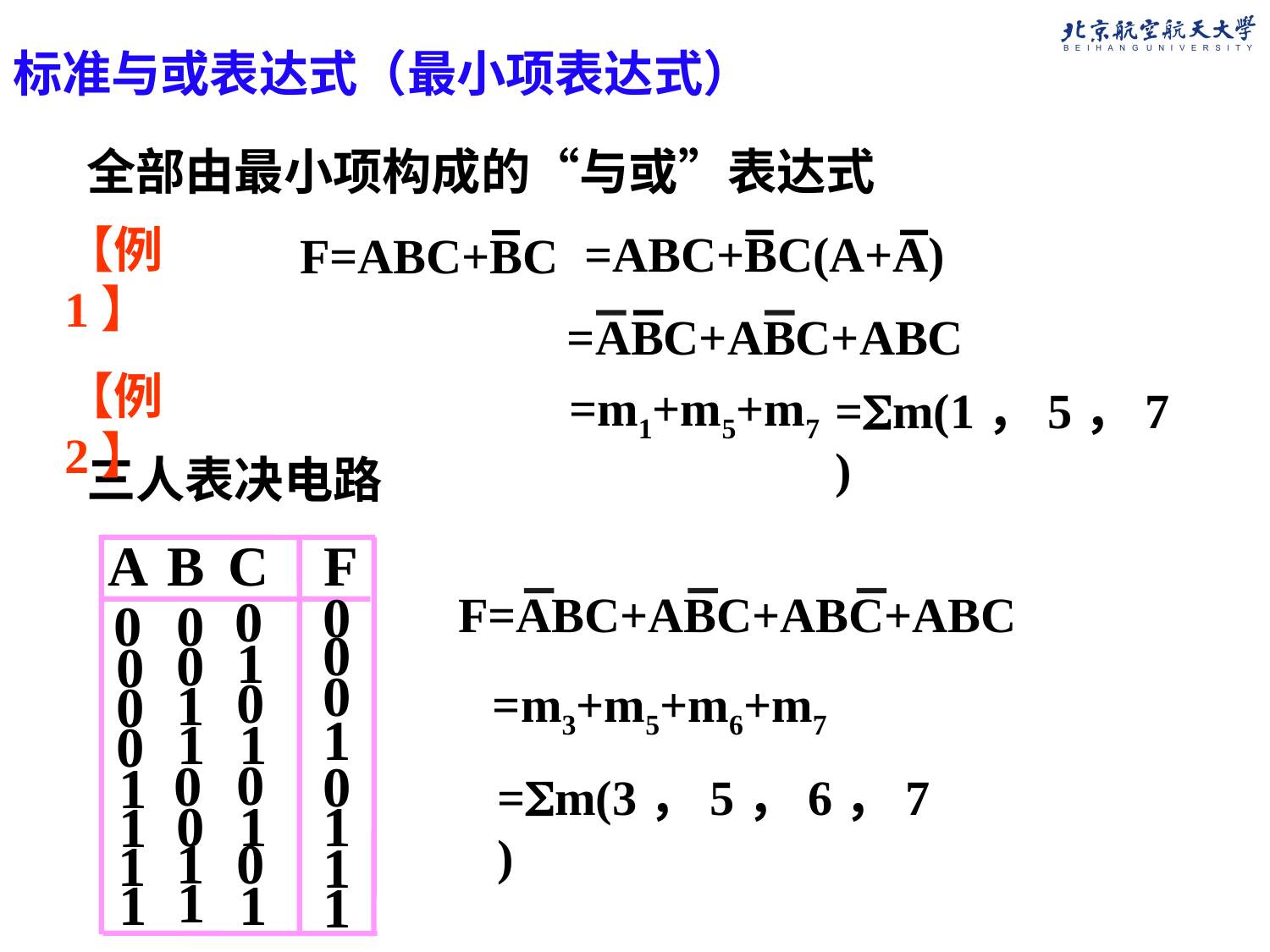

标准与或表达式（最小项表达式）
        全部由最小项构成的“与或”表达式
【例1】
=ABC+BC(A+A)

 F=ABC+BC

=ABC+ABC+ABC

【例2】
=m1+m5+m7
=Σm(1，5，7)
三人表决电路
A
B
C
F

0
0
1
0
0

0
0
0
0
0
1
1
1
0
1
0
1
0
1
0
0
0
1
1
1
1
0
1
1
1
1
1

F=ABC+ABC+ABC+ABC

=m3+m5+m6+m7
=Σm(3，5，6，7)